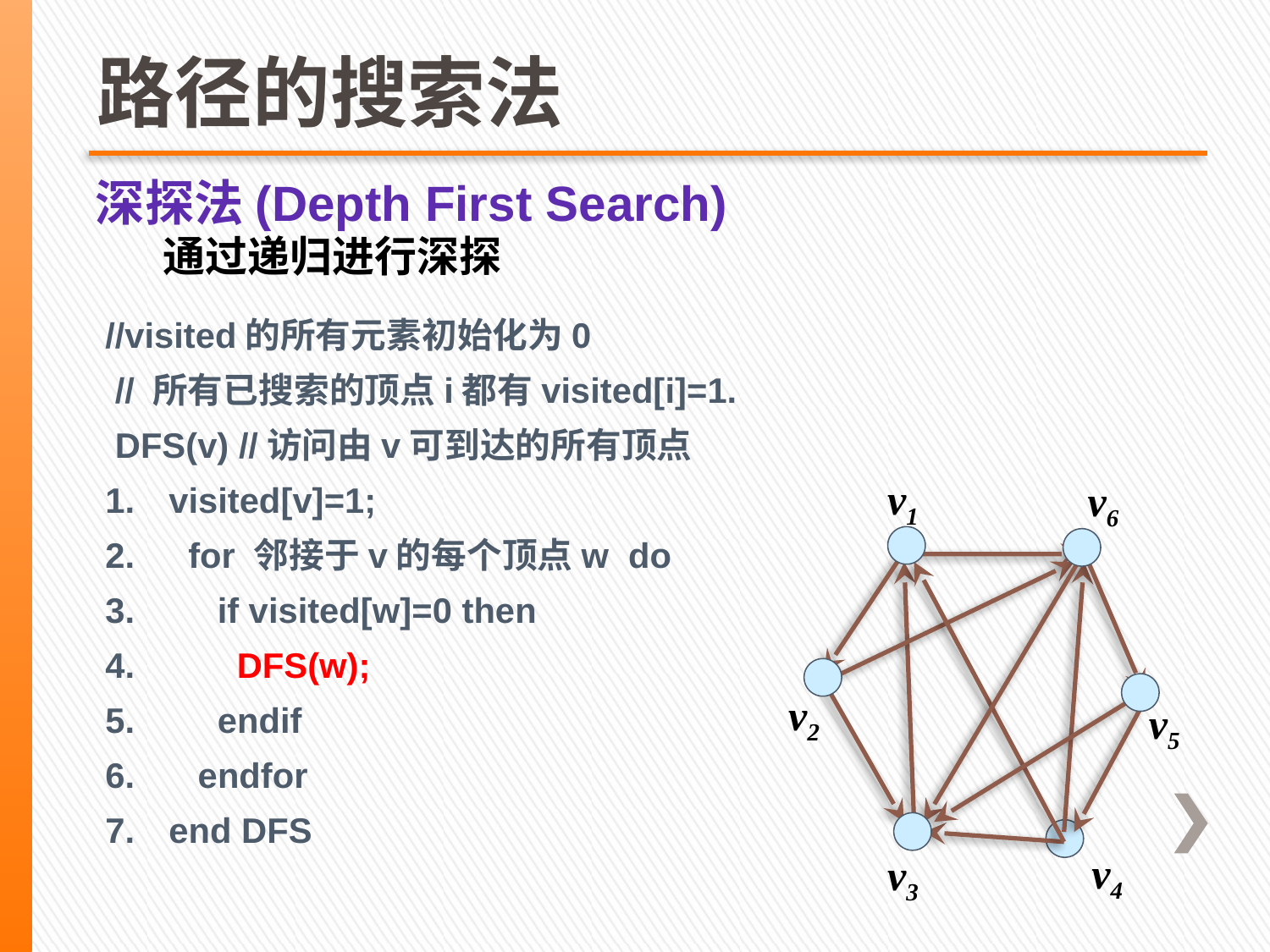

# 路径的搜索法
深探法(Depth First Search)
通过递归进行深探
//visited的所有元素初始化为0
 // 所有已搜索的顶点i都有visited[i]=1.
 DFS(v) //访问由v可到达的所有顶点
visited[v]=1;
  for 邻接于v的每个顶点w  do
     if visited[w]=0 then
       DFS(w);
     endif
   endfor
end DFS
v1
v6

v2
v5

v4
v3